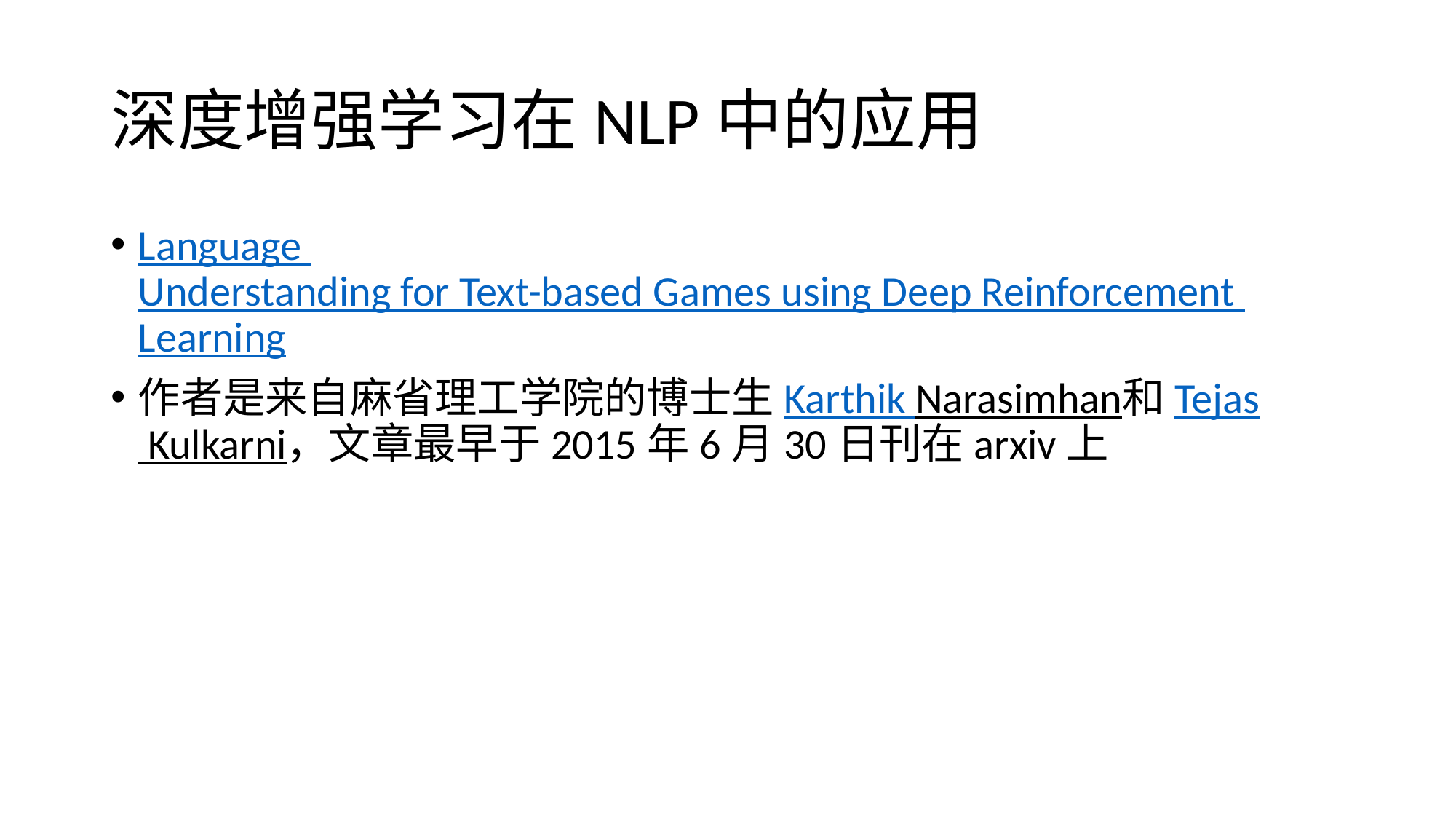

# 深度增强学习在NLP中的应用
Language Understanding for Text-based Games using Deep Reinforcement Learning
作者是来自麻省理工学院的博士生Karthik Narasimhan和Tejas Kulkarni，文章最早于2015年6月30日刊在arxiv上